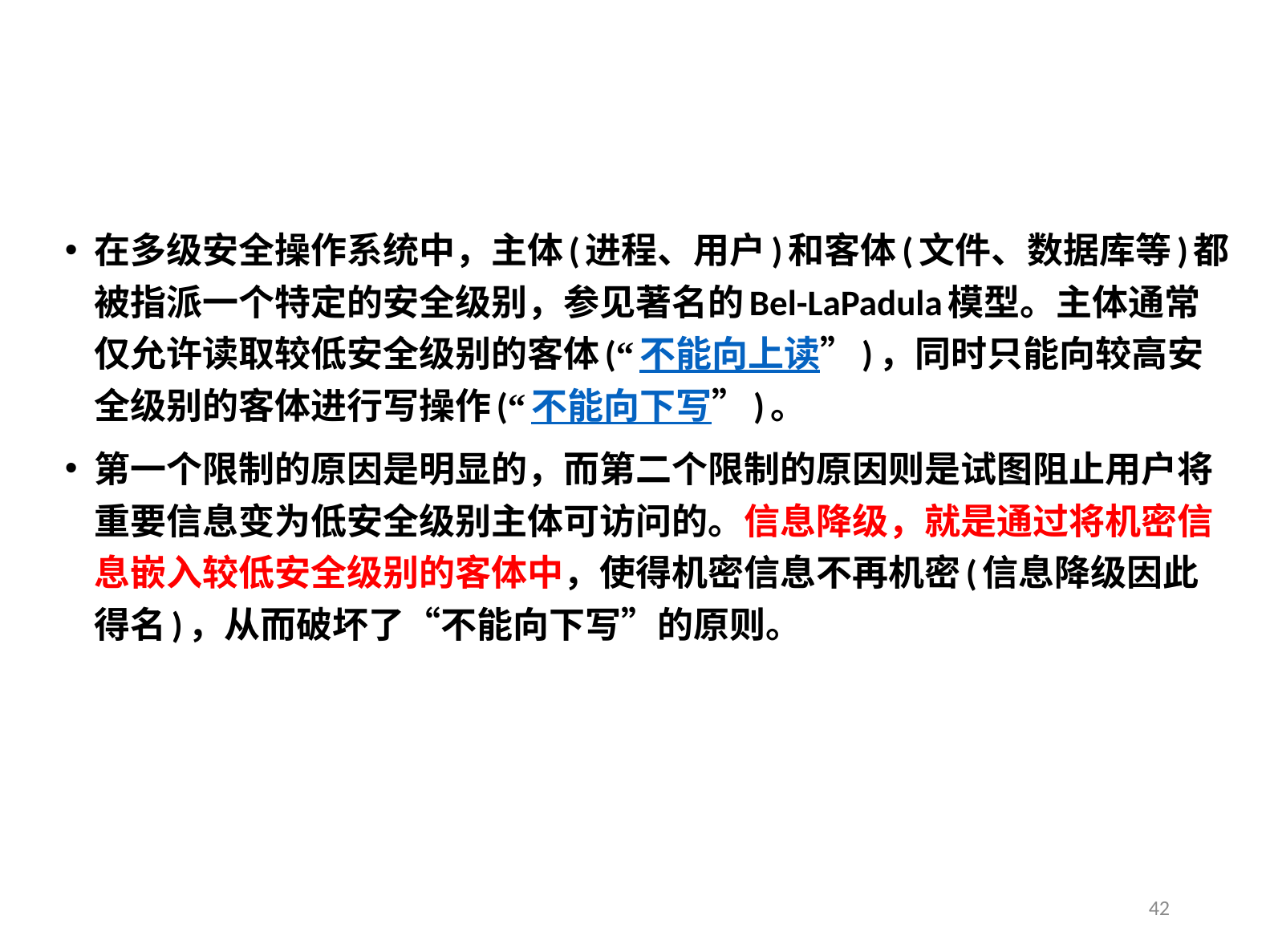

在多级安全操作系统中，主体(进程、用户)和客体(文件、数据库等)都被指派一个特定的安全级别，参见著名的Bel-LaPadula模型。主体通常仅允许读取较低安全级别的客体(“不能向上读”)，同时只能向较高安全级别的客体进行写操作(“不能向下写”)。
第一个限制的原因是明显的，而第二个限制的原因则是试图阻止用户将重要信息变为低安全级别主体可访问的。信息降级，就是通过将机密信息嵌入较低安全级别的客体中，使得机密信息不再机密(信息降级因此得名)，从而破坏了“不能向下写”的原则。

42